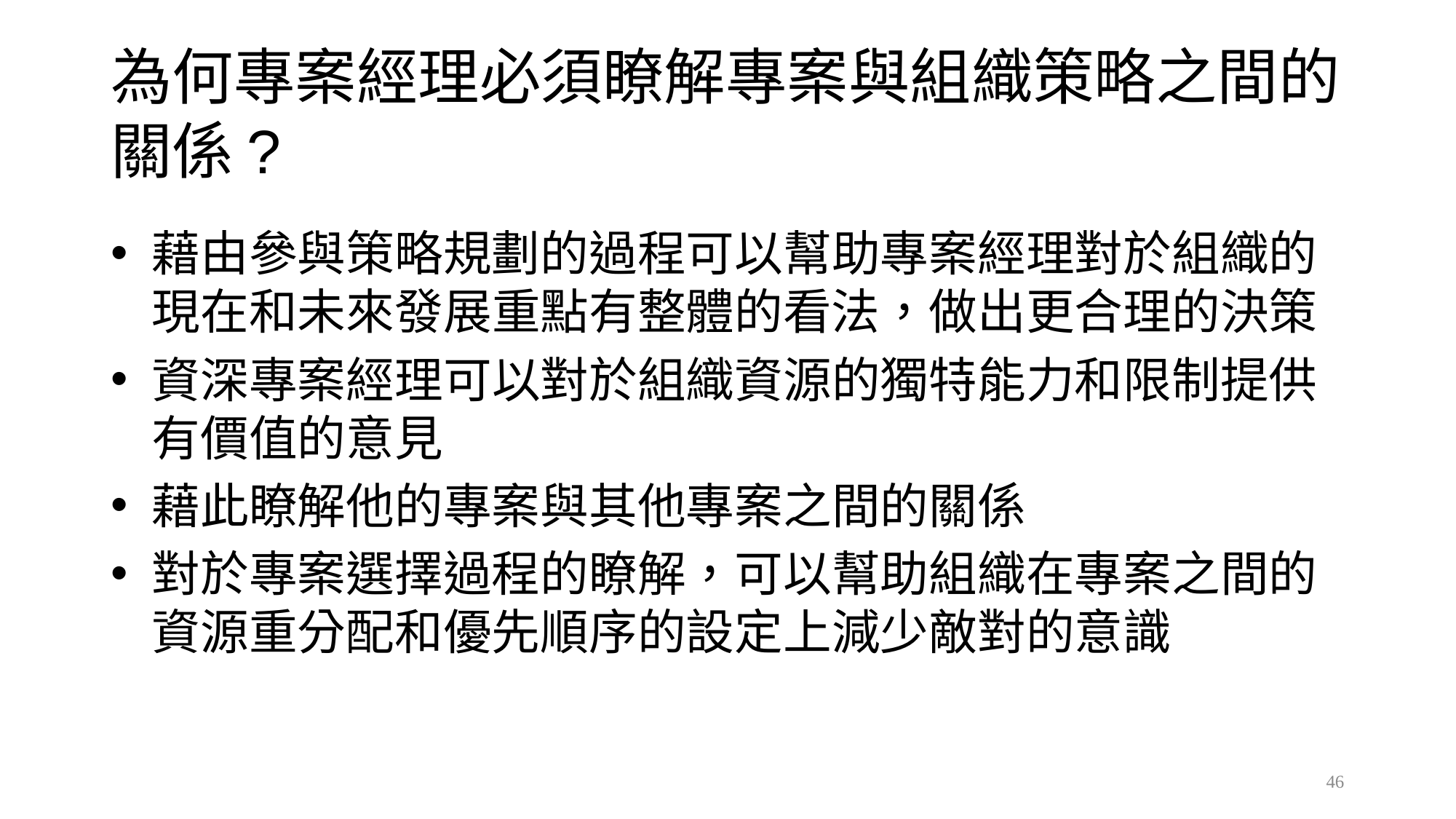

# 為何專案經理必須瞭解專案與組織策略之間的關係?
藉由參與策略規劃的過程可以幫助專案經理對於組織的現在和未來發展重點有整體的看法，做出更合理的決策
資深專案經理可以對於組織資源的獨特能力和限制提供有價值的意見
藉此瞭解他的專案與其他專案之間的關係
對於專案選擇過程的瞭解，可以幫助組織在專案之間的資源重分配和優先順序的設定上減少敵對的意識
46